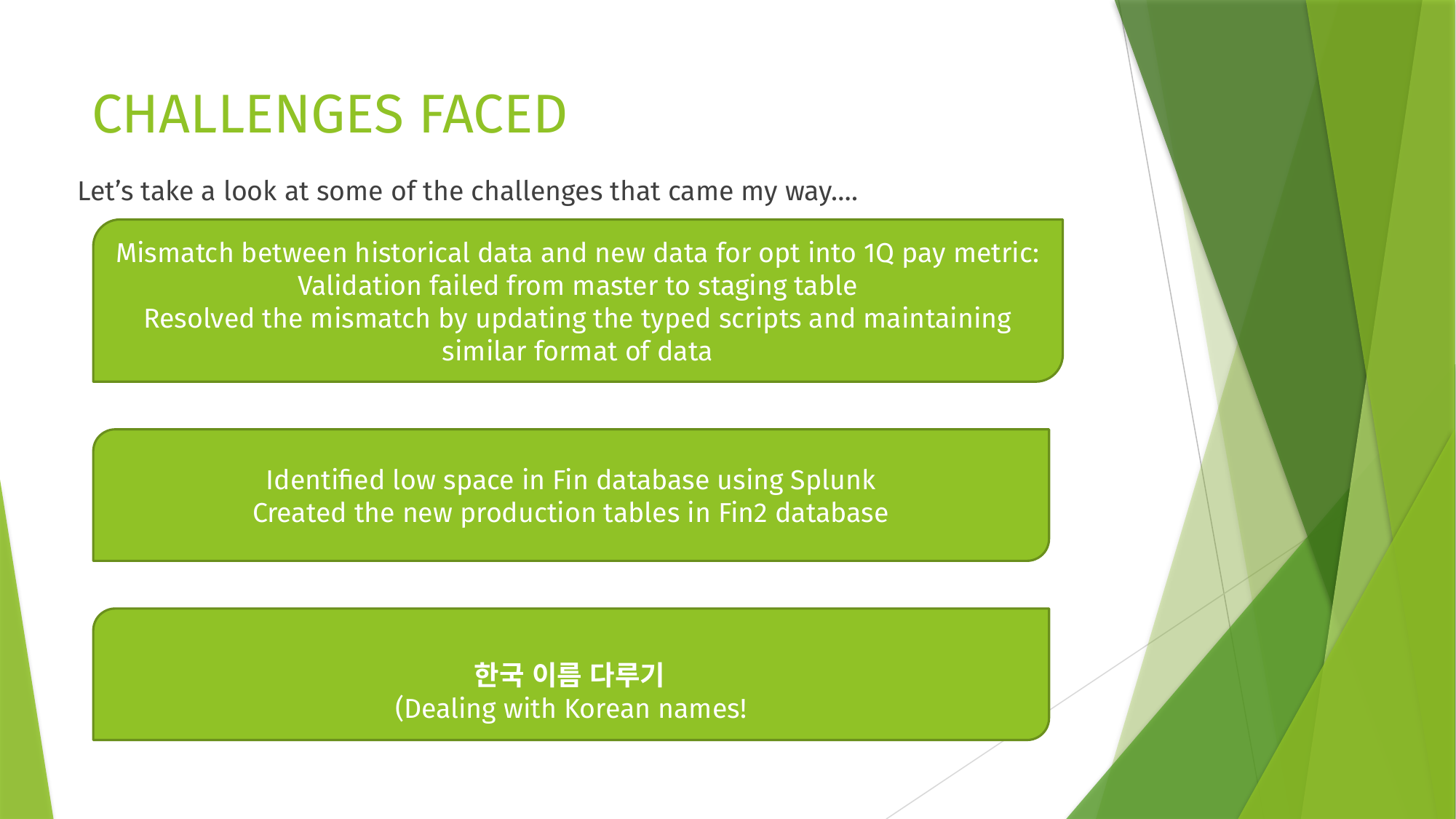

# CHALLENGES FACED
Let’s take a look at some of the challenges that came my way….

Mismatch between historical data and new data for opt into 1Q pay metric:
Validation failed from master to staging table
Resolved the mismatch by updating the typed scripts and maintaining similar format of data
Identified low space in Fin database using Splunk
Created the new production tables in Fin2 database

한국 이름 다루기
(Dealing with Korean names!